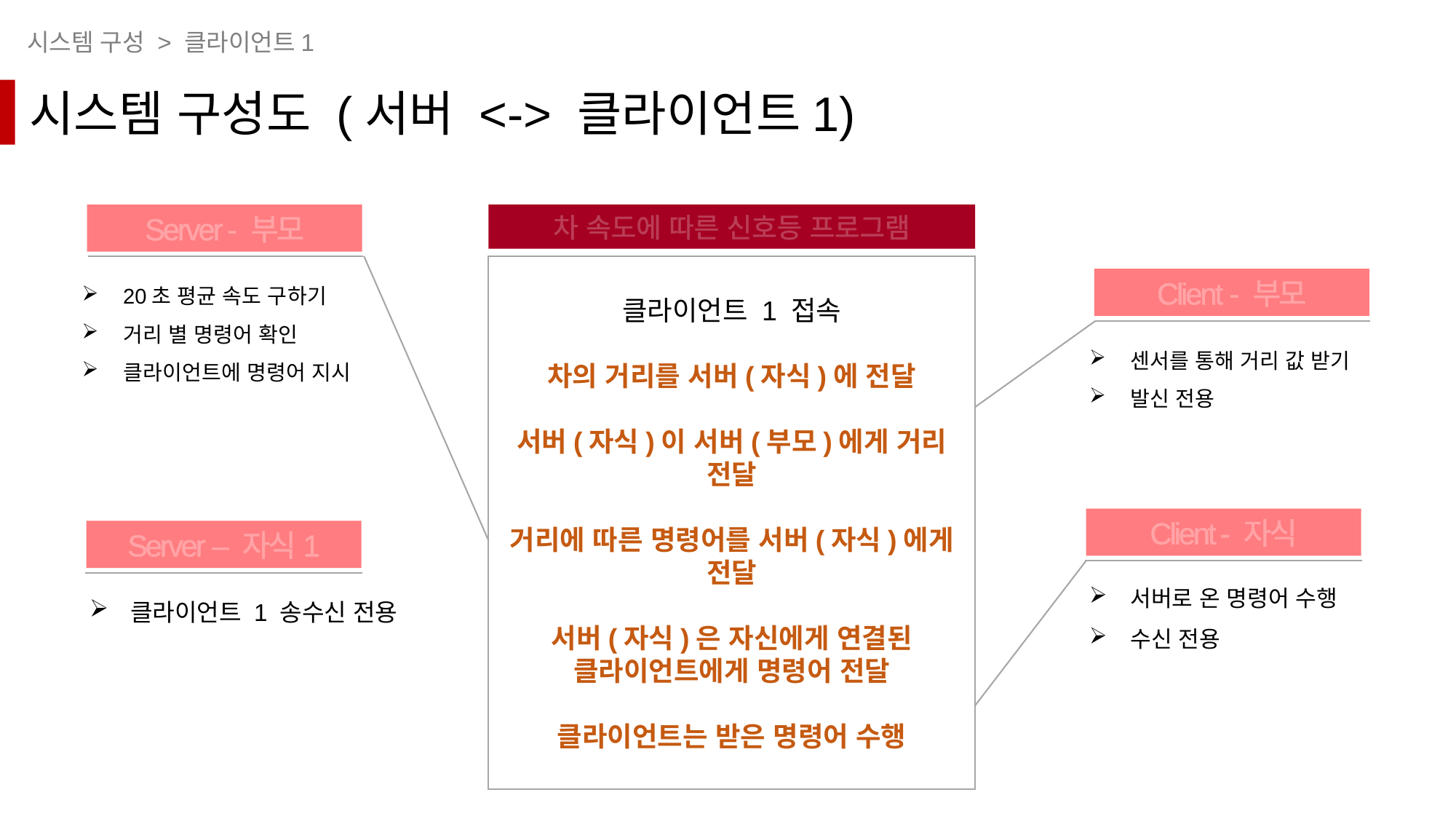

시스템 구성 > 클라이언트1
시스템 구성도 (서버 <-> 클라이언트1)

Server - 부모
20초 평균 속도 구하기
거리 별 명령어 확인
클라이언트에 명령어 지시
차 속도에 따른 신호등 프로그램
클라이언트 1 접속

차의 거리를 서버(자식)에 전달

서버(자식)이 서버(부모)에게 거리 전달

거리에 따른 명령어를 서버(자식)에게 전달

서버(자식)은 자신에게 연결된 클라이언트에게 명령어 전달

클라이언트는 받은 명령어 수행
Client - 부모
센서를 통해 거리 값 받기
발신 전용
Client - 자식
서버로 온 명령어 수행
수신 전용
Server – 자식1
클라이언트 1 송수신 전용